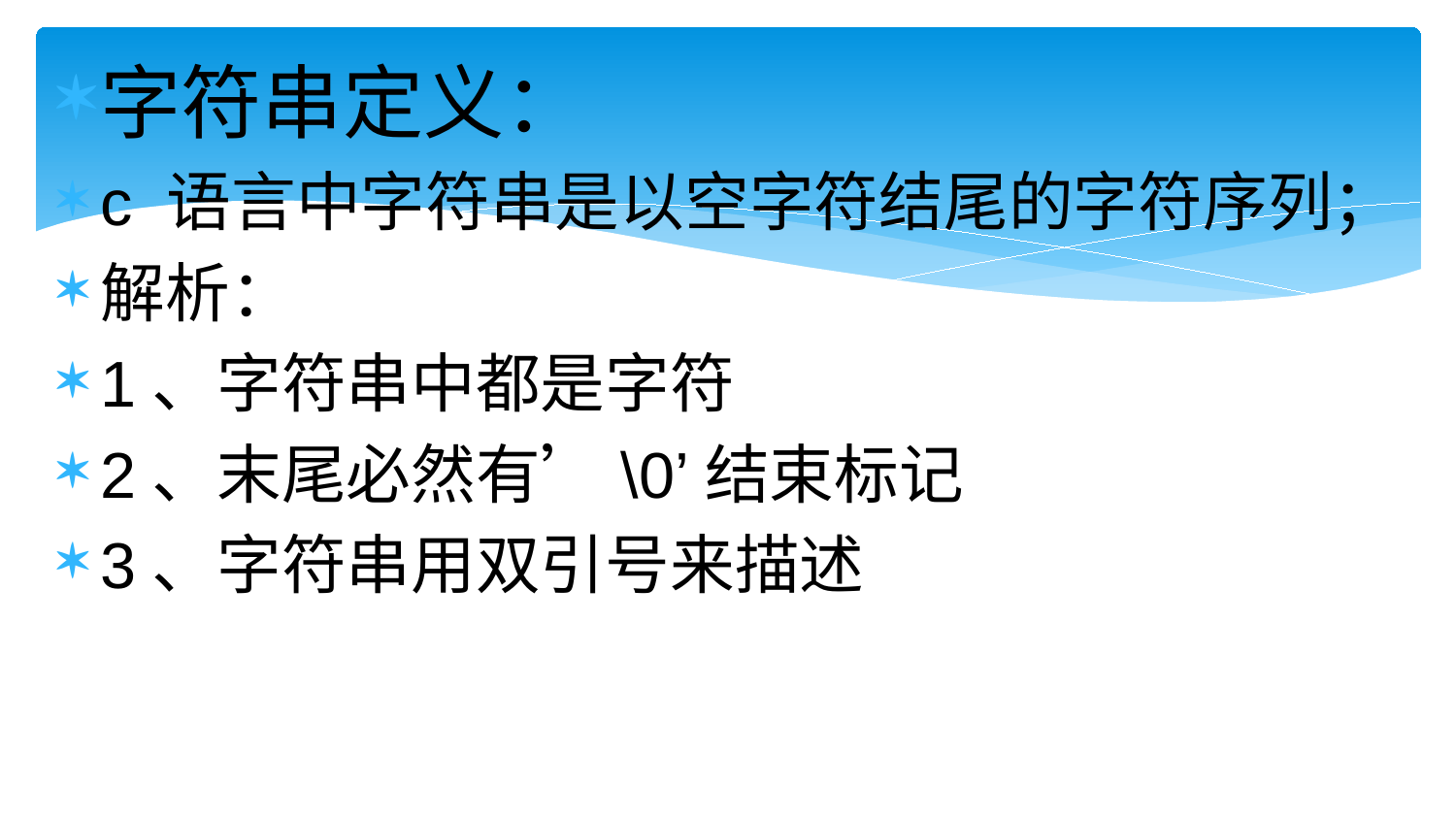

字符串定义：
c 语言中字符串是以空字符结尾的字符序列；
解析：
1、字符串中都是字符
2、末尾必然有’\0’结束标记
3、字符串用双引号来描述